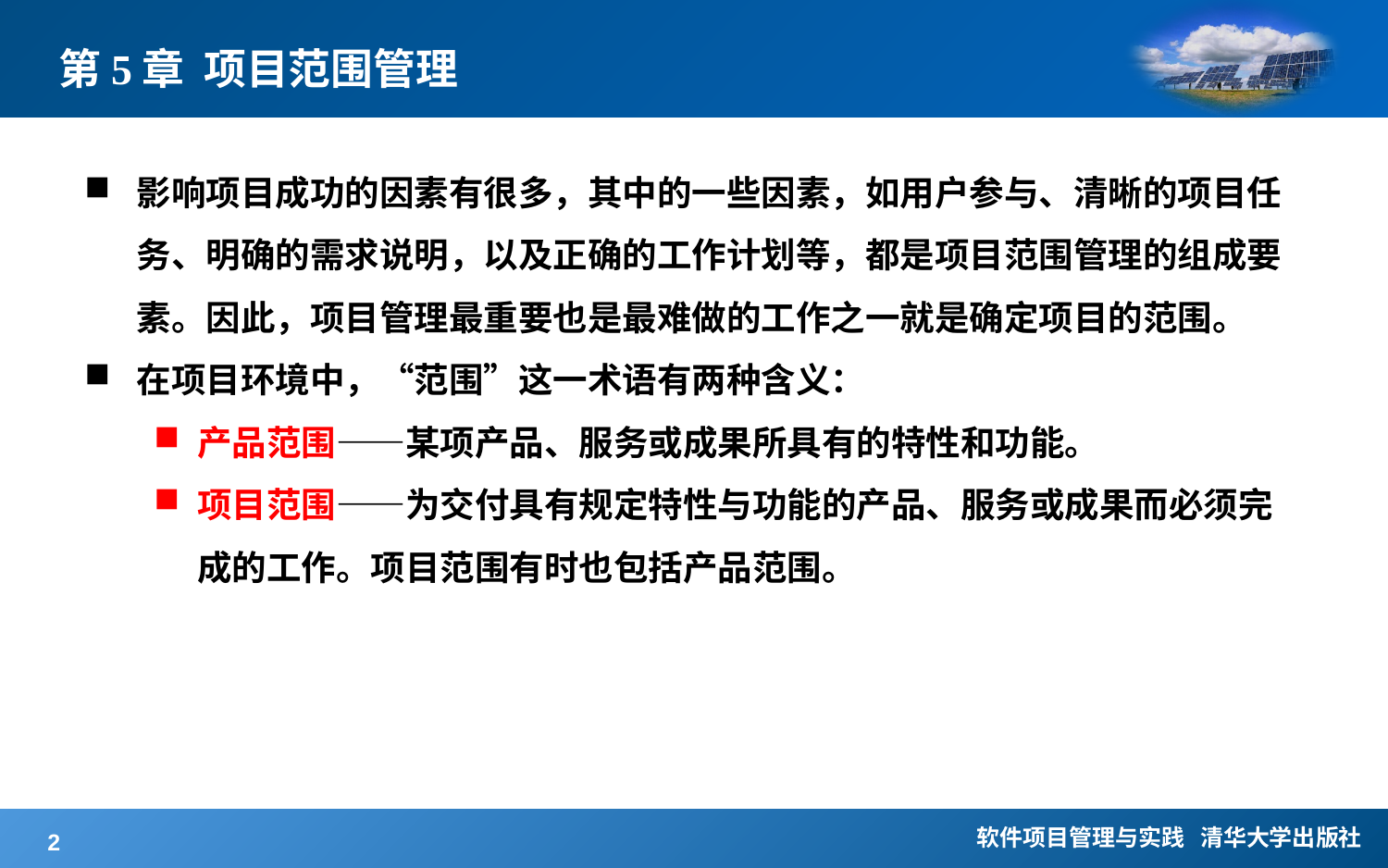

# 第5章  项目范围管理
影响项目成功的因素有很多，其中的一些因素，如用户参与、清晰的项目任务、明确的需求说明，以及正确的工作计划等，都是项目范围管理的组成要素。因此，项目管理最重要也是最难做的工作之一就是确定项目的范围。
在项目环境中，“范围”这一术语有两种含义：
产品范围——某项产品、服务或成果所具有的特性和功能。
项目范围——为交付具有规定特性与功能的产品、服务或成果而必须完成的工作。项目范围有时也包括产品范围。